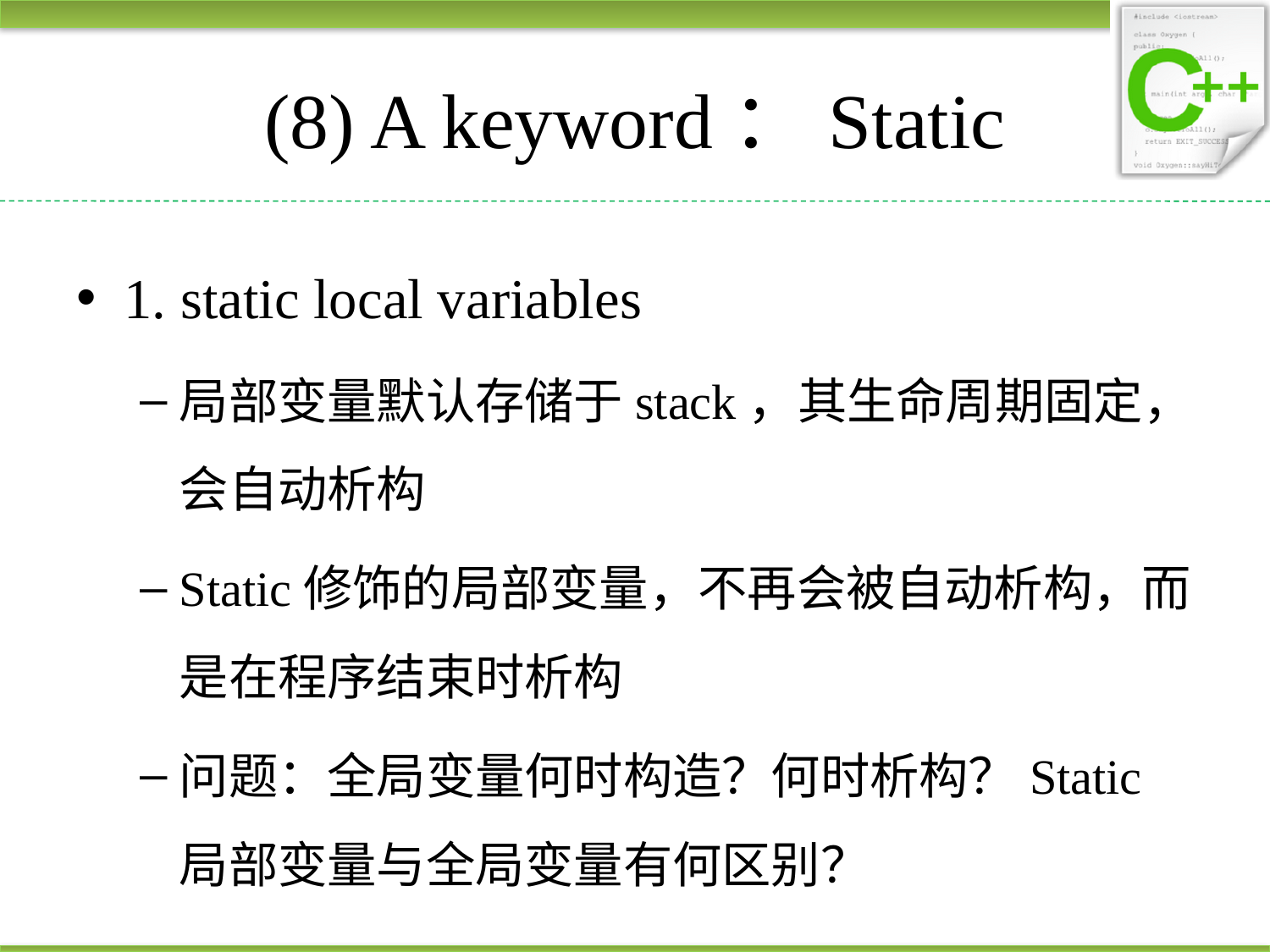

# (8) A keyword：Static
1. static local variables
局部变量默认存储于stack，其生命周期固定，会自动析构
Static修饰的局部变量，不再会被自动析构，而是在程序结束时析构
问题：全局变量何时构造？何时析构？Static局部变量与全局变量有何区别？